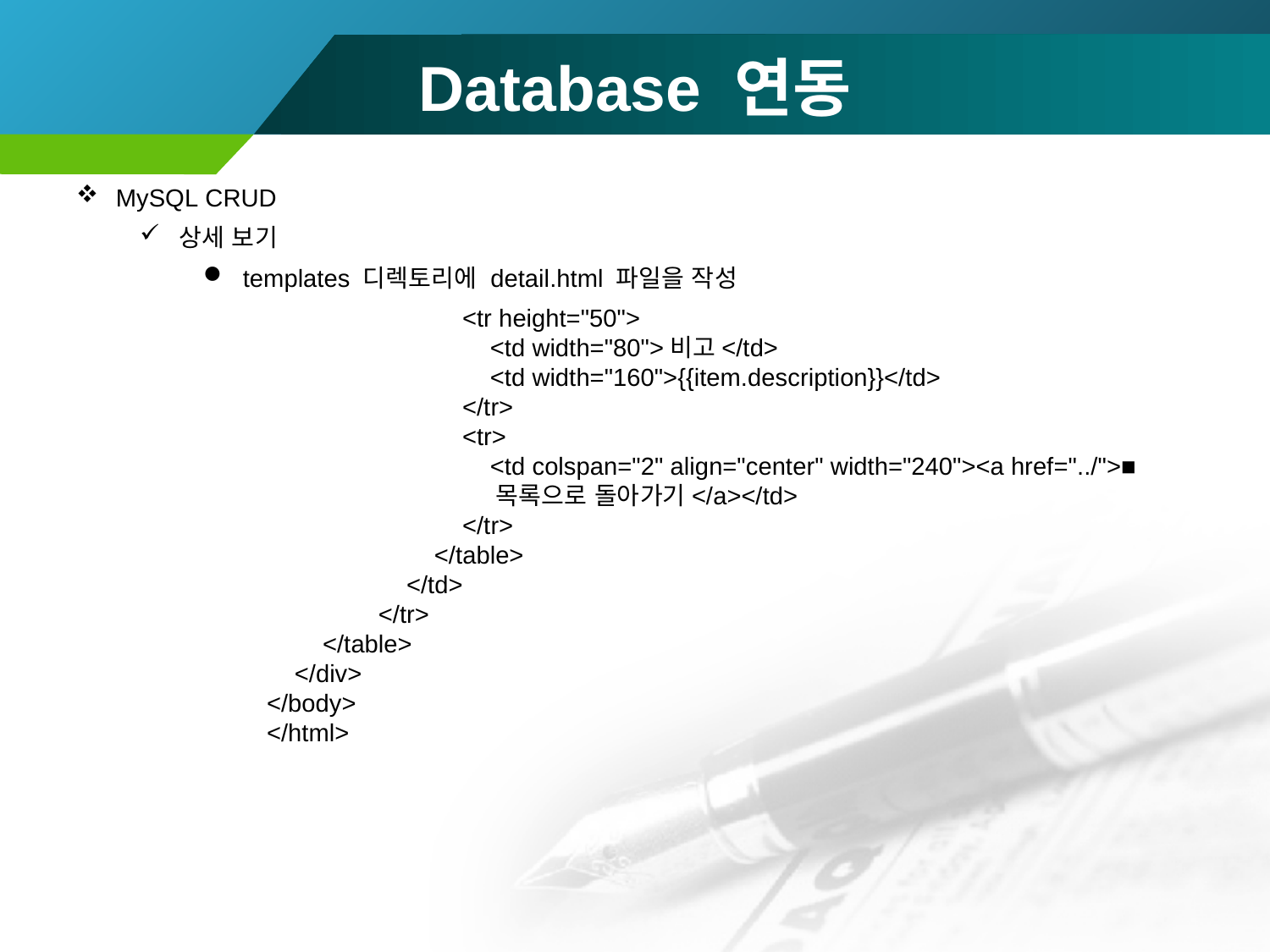

# Database 연동
MySQL CRUD
상세 보기
templates 디렉토리에 detail.html 파일을 작성
                            <tr height="50">
                                <td width="80">비고</td>
                                <td width="160">{{item.description}}</td>
                            </tr>
                            <tr>
                                <td colspan="2" align="center" width="240"><a href="../">■
                                목록으로 돌아가기</a></td>
                            </tr>
                        </table>
                    </td>
                </tr>
        </table>
    </div>
</body>
</html>